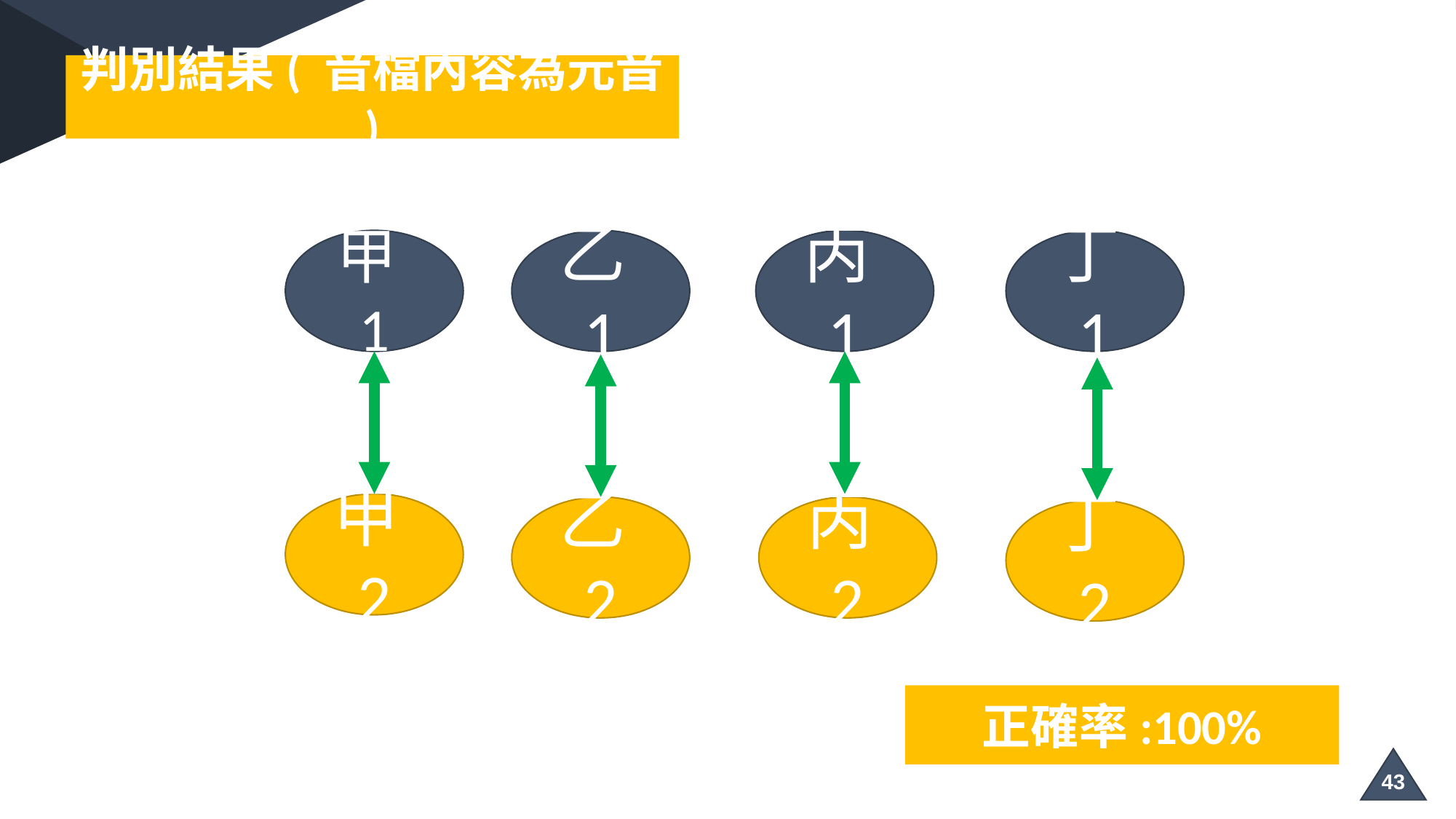

判別結果( 音檔內容為元音 )
甲1
乙1
丙1
丁1
甲2
乙2
丙2
丁2
正確率:100%

43